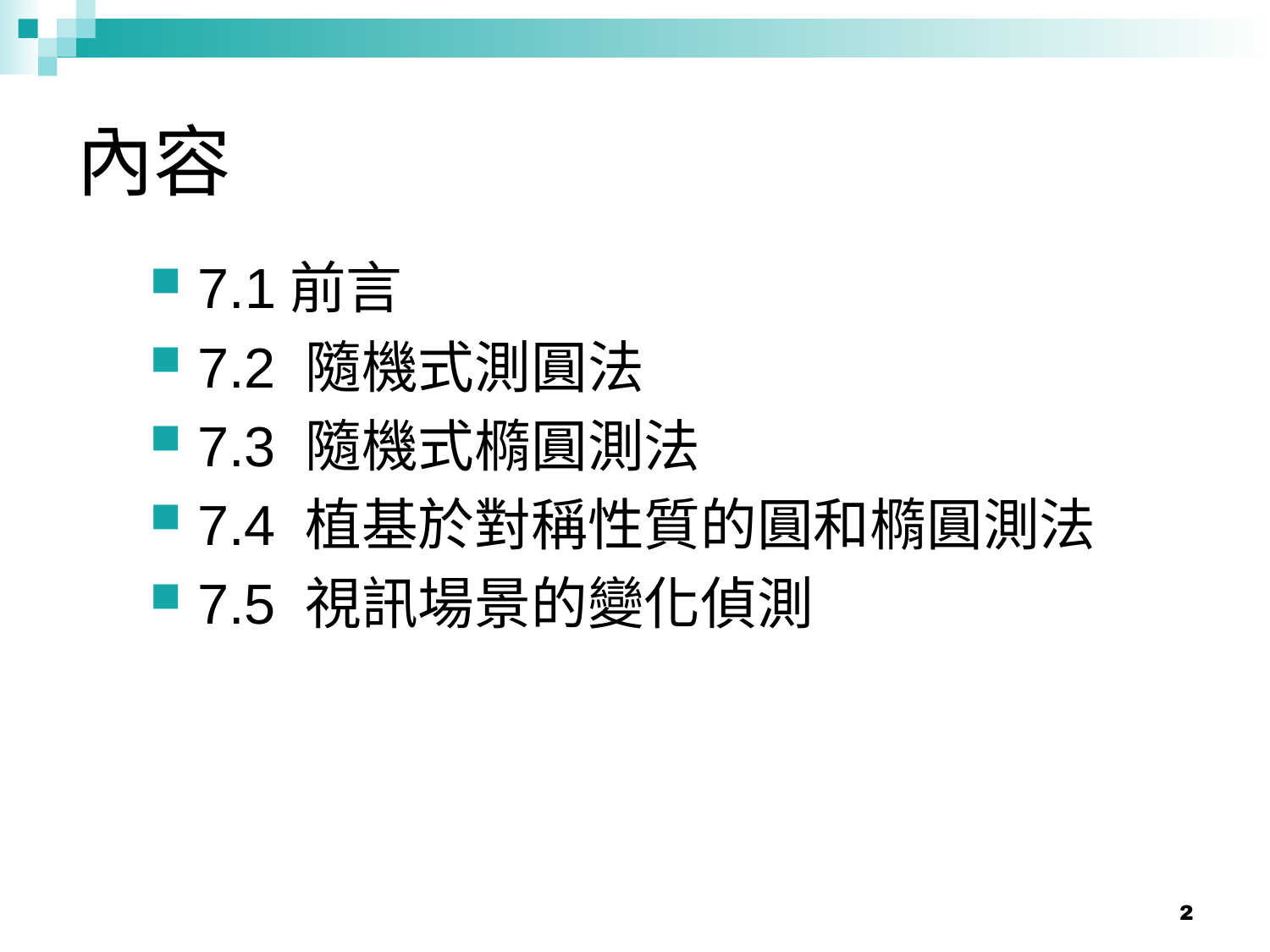

# 內容
7.1前言
7.2 隨機式測圓法
7.3 隨機式橢圓測法
7.4 植基於對稱性質的圓和橢圓測法
7.5 視訊場景的變化偵測
2